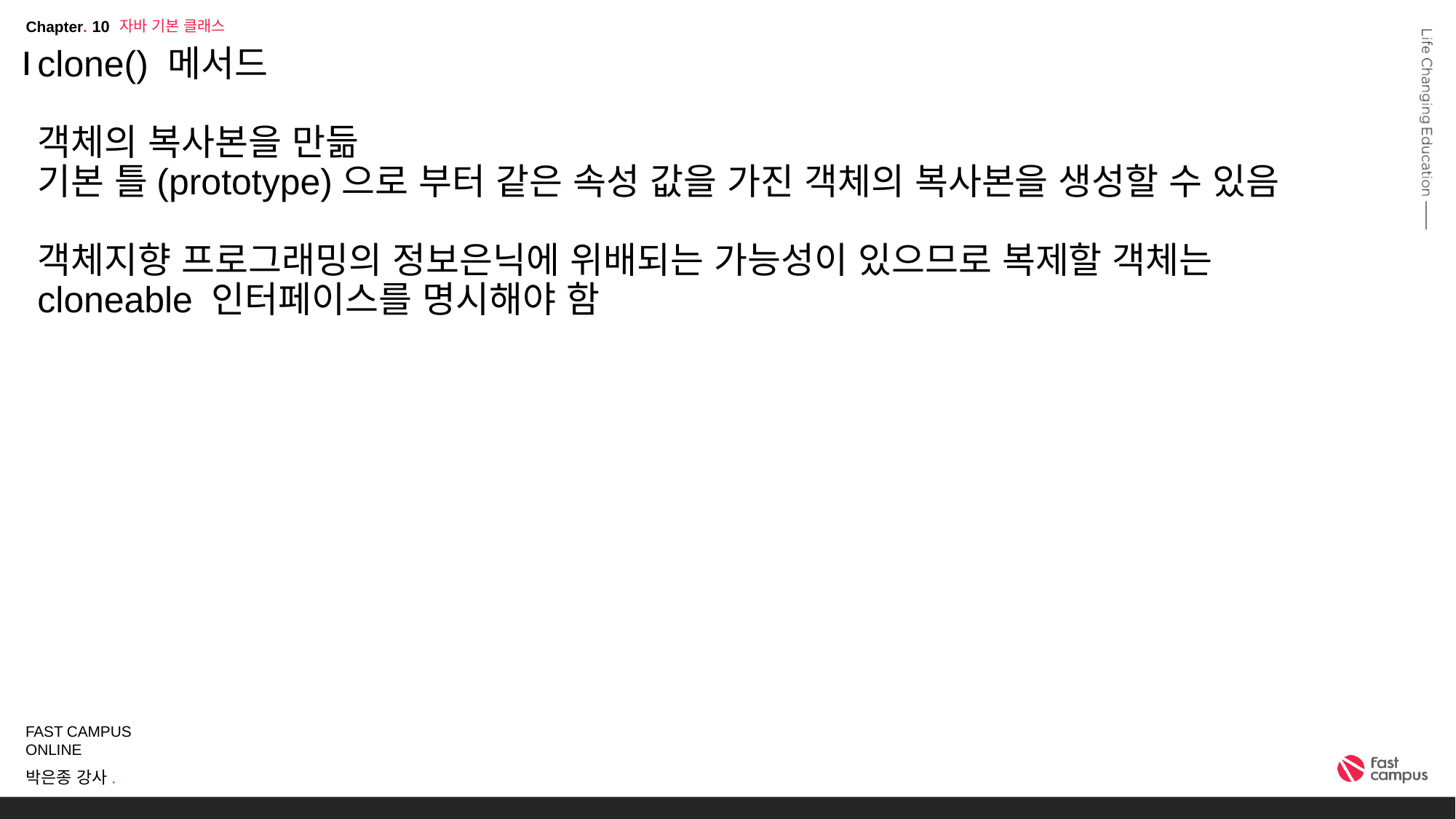

자바 기본 클래스
10
# clone() 메서드 객체의 복사본을 만듦 기본 틀(prototype)으로 부터 같은 속성 값을 가진 객체의 복사본을 생성할 수 있음 객체지향 프로그래밍의 정보은닉에 위배되는 가능성이 있으므로 복제할 객체는 cloneable 인터페이스를 명시해야 함